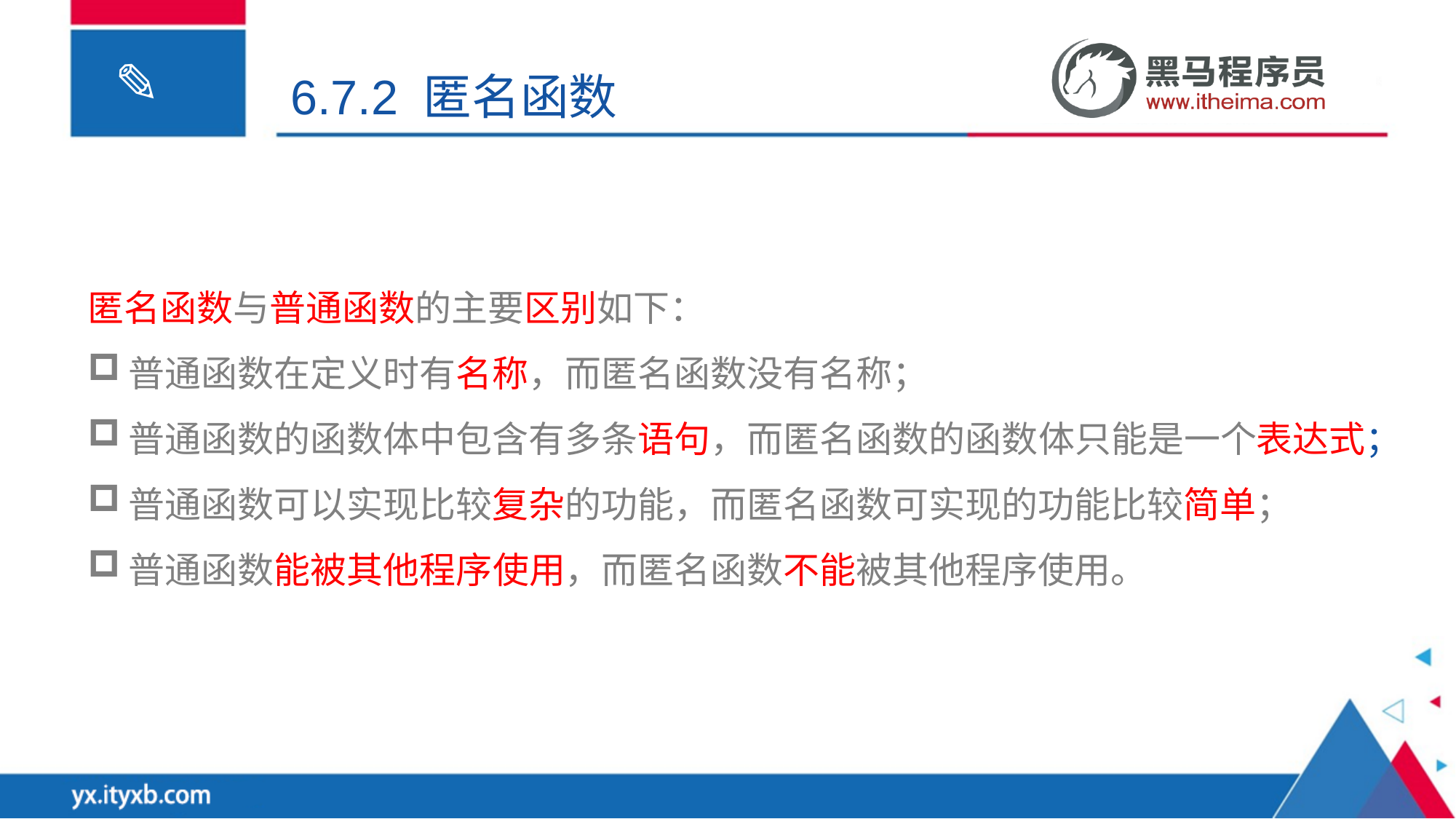

6.7.2 匿名函数
匿名函数与普通函数的主要区别如下：
普通函数在定义时有名称，而匿名函数没有名称；
普通函数的函数体中包含有多条语句，而匿名函数的函数体只能是一个表达式；
普通函数可以实现比较复杂的功能，而匿名函数可实现的功能比较简单；
普通函数能被其他程序使用，而匿名函数不能被其他程序使用。